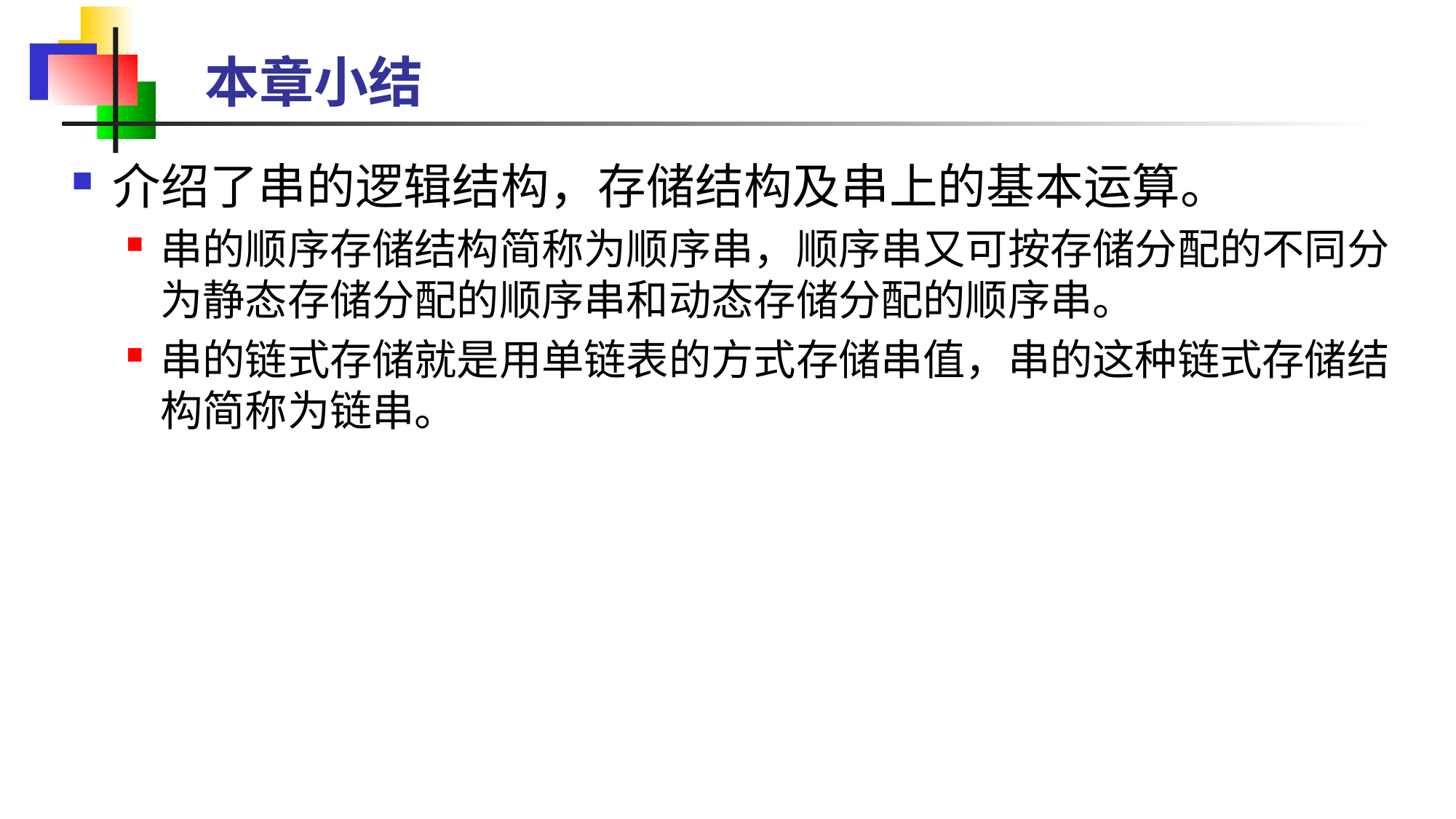

# 本章小结
介绍了串的逻辑结构，存储结构及串上的基本运算。
串的顺序存储结构简称为顺序串，顺序串又可按存储分配的不同分为静态存储分配的顺序串和动态存储分配的顺序串。
串的链式存储就是用单链表的方式存储串值，串的这种链式存储结构简称为链串。